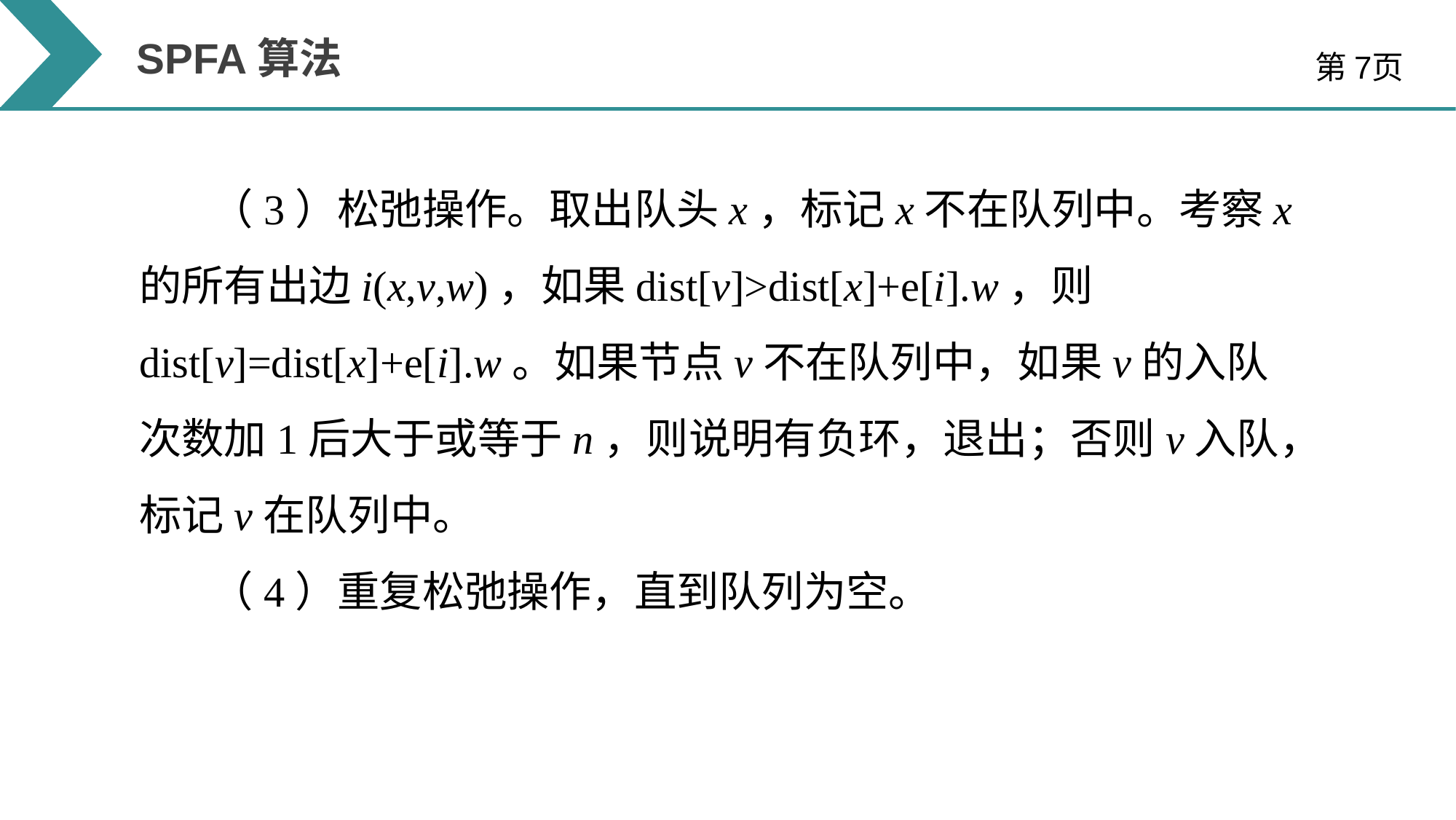

SPFA算法
第7页
（3）松弛操作。取出队头x，标记x不在队列中。考察x的所有出边i(x,v,w)，如果dist[v]>dist[x]+e[i].w，则dist[v]=dist[x]+e[i].w。如果节点v不在队列中，如果v的入队次数加1后大于或等于n，则说明有负环，退出；否则v入队，标记v在队列中。
（4）重复松弛操作，直到队列为空。